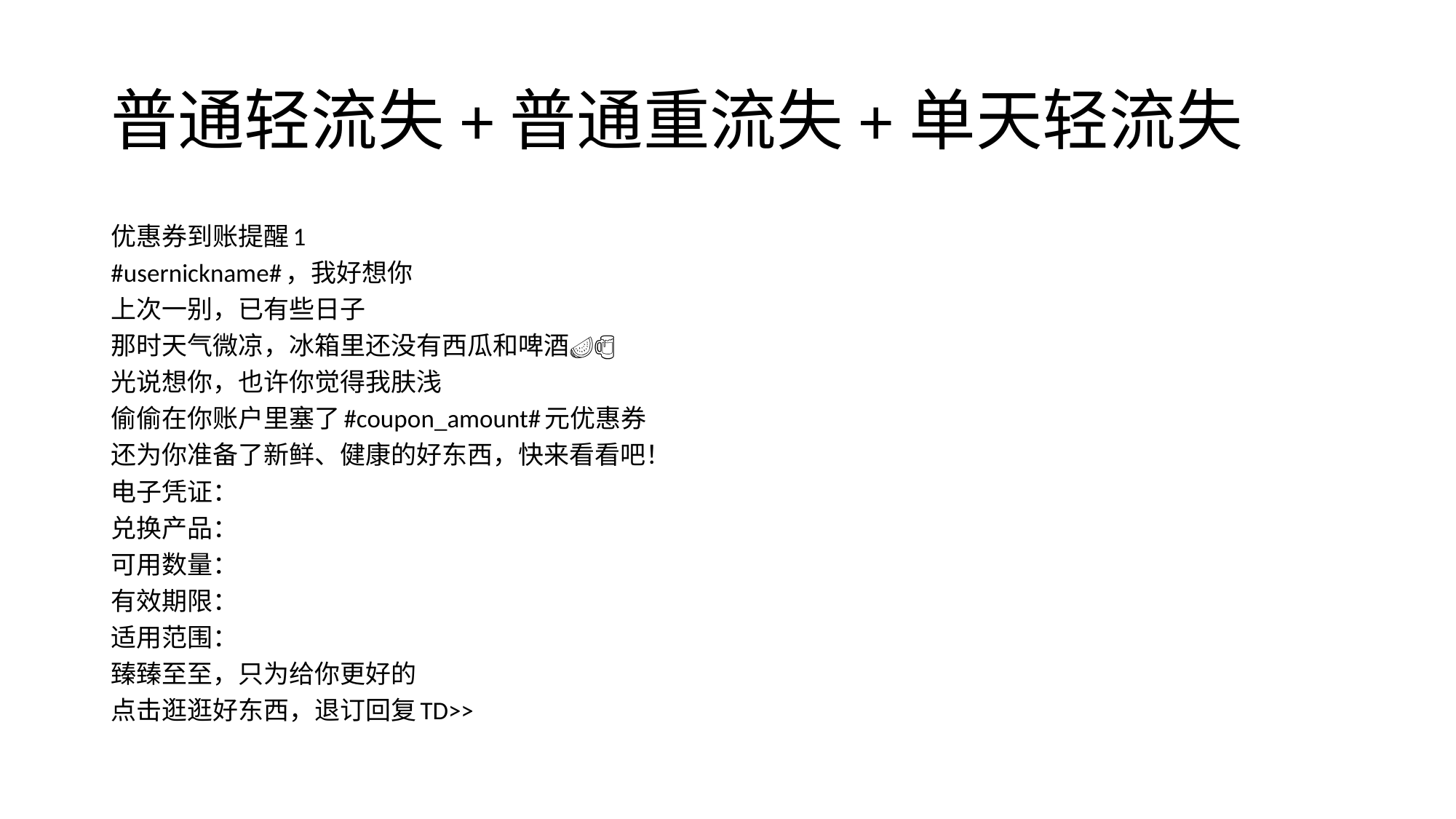

# 普通轻流失+普通重流失+单天轻流失
优惠券到账提醒1
#usernickname#，我好想你
上次一别，已有些日子
那时天气微凉，冰箱里还没有西瓜和啤酒🍉🍺
光说想你，也许你觉得我肤浅
偷偷在你账户里塞了#coupon_amount#元优惠券
还为你准备了新鲜、健康的好东西，快来看看吧！
电子凭证：
兑换产品：
可用数量：
有效期限：
适用范围：
臻臻至至，只为给你更好的
点击逛逛好东西，退订回复TD>>